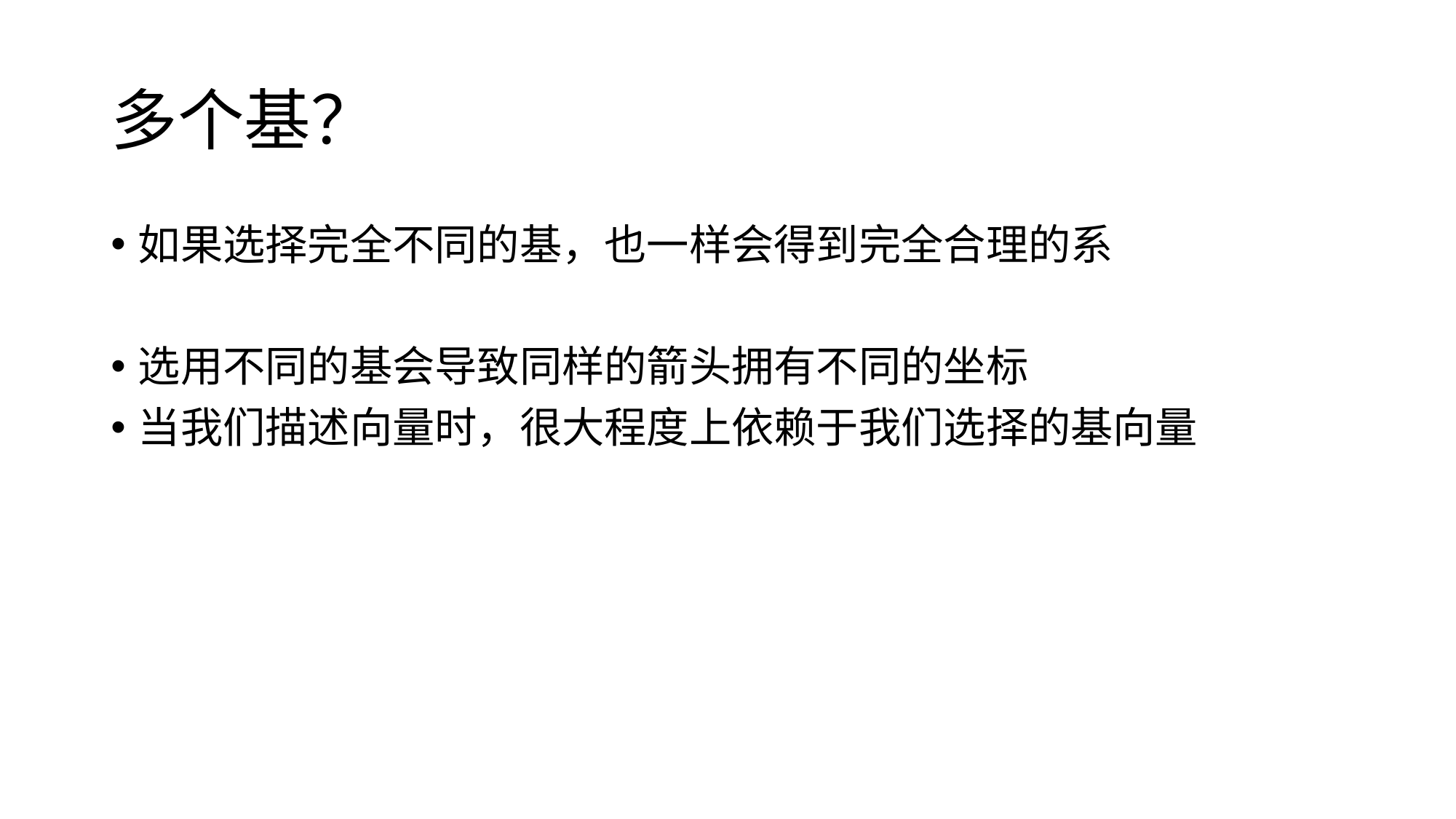

# 多个基？
如果选择完全不同的基，也一样会得到完全合理的系

选用不同的基会导致同样的箭头拥有不同的坐标
当我们描述向量时，很大程度上依赖于我们选择的基向量